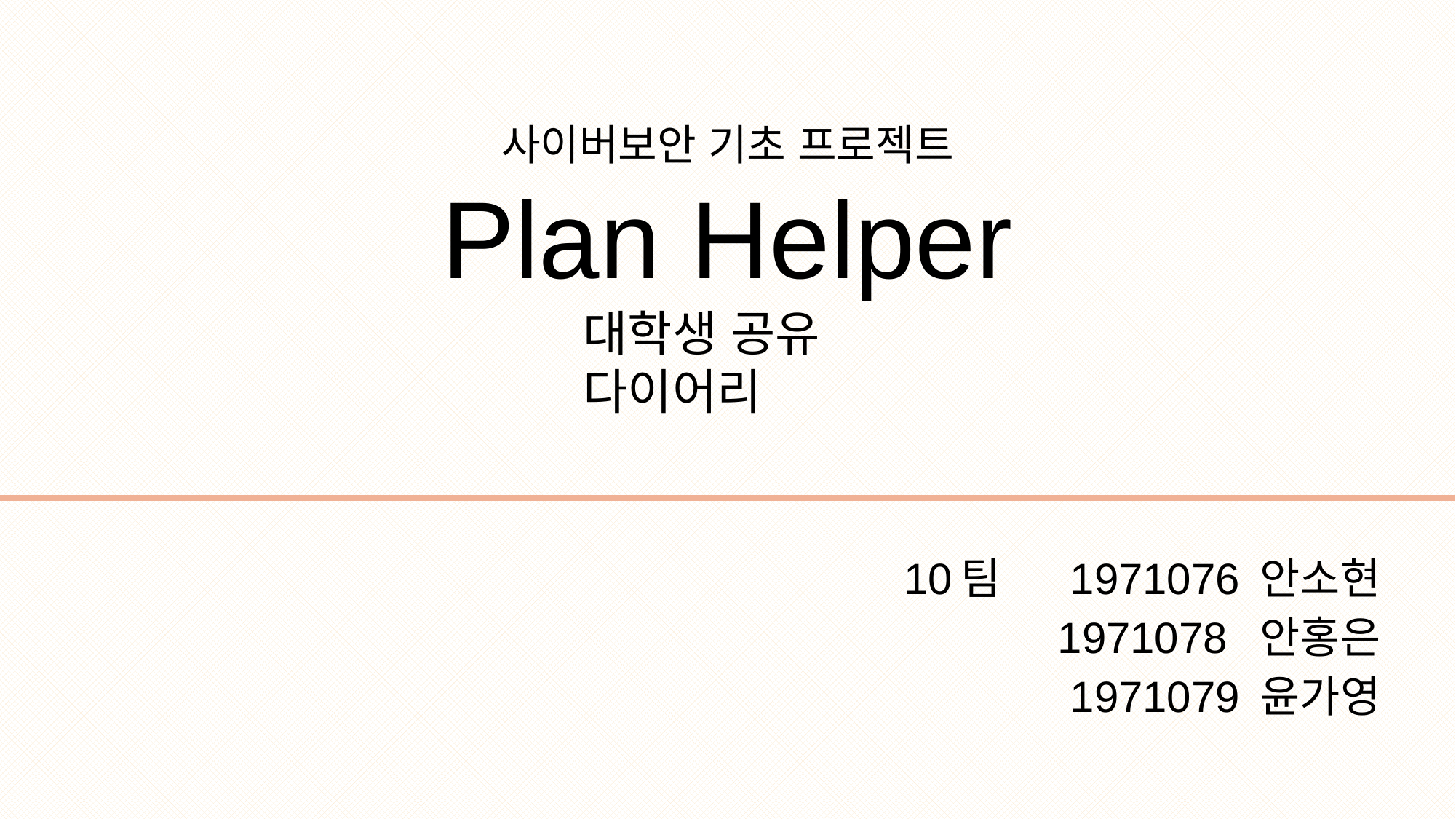

# 사이버보안 기초 프로젝트 Plan Helper
대학생 공유 다이어리
  10팀     1971076 안소현
	  1971078  안홍은
	   1971079 윤가영